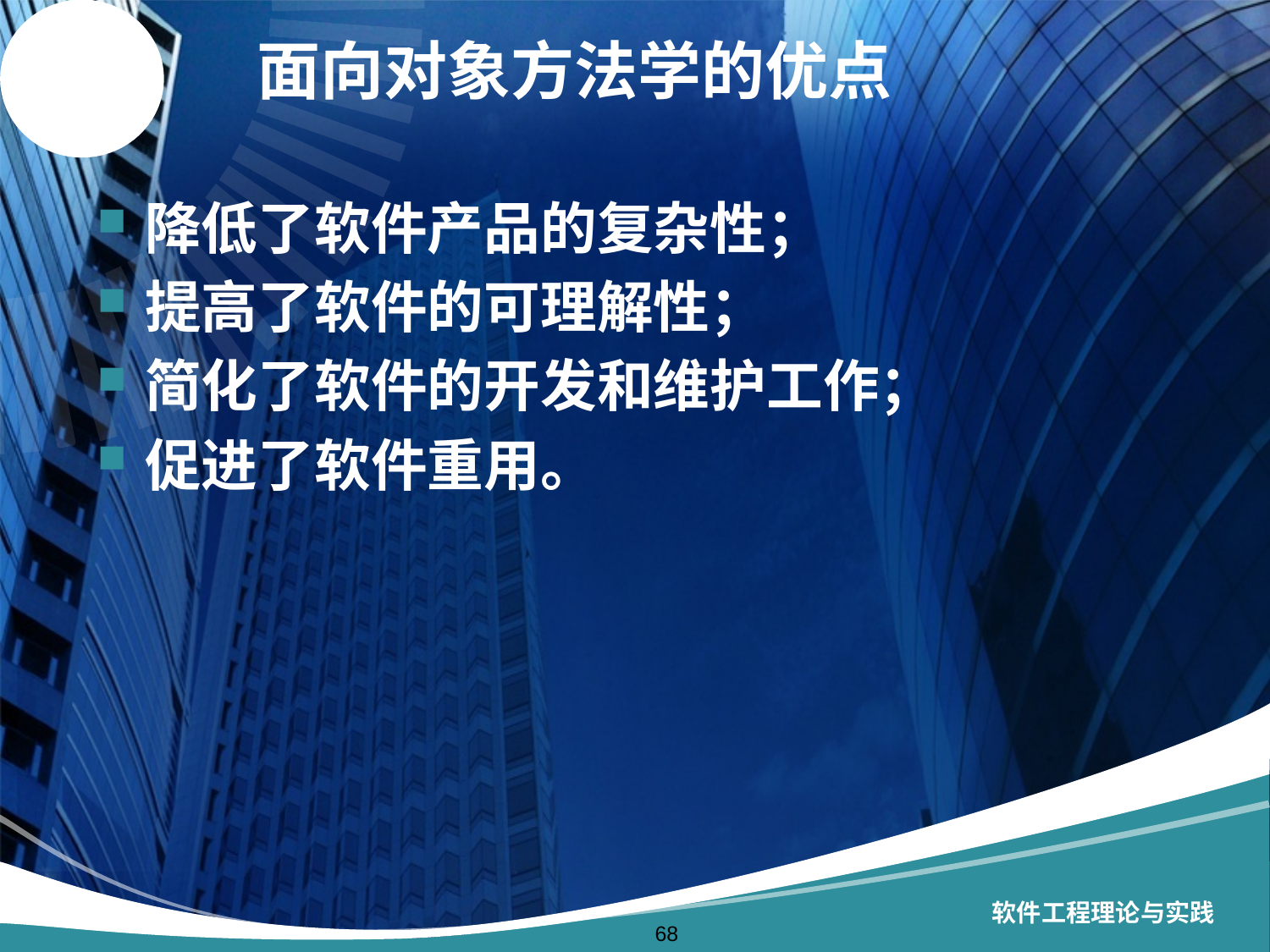

# 面向对象方法学的优点
降低了软件产品的复杂性；
提高了软件的可理解性；
简化了软件的开发和维护工作；
促进了软件重用。
软件工程理论与实践
68